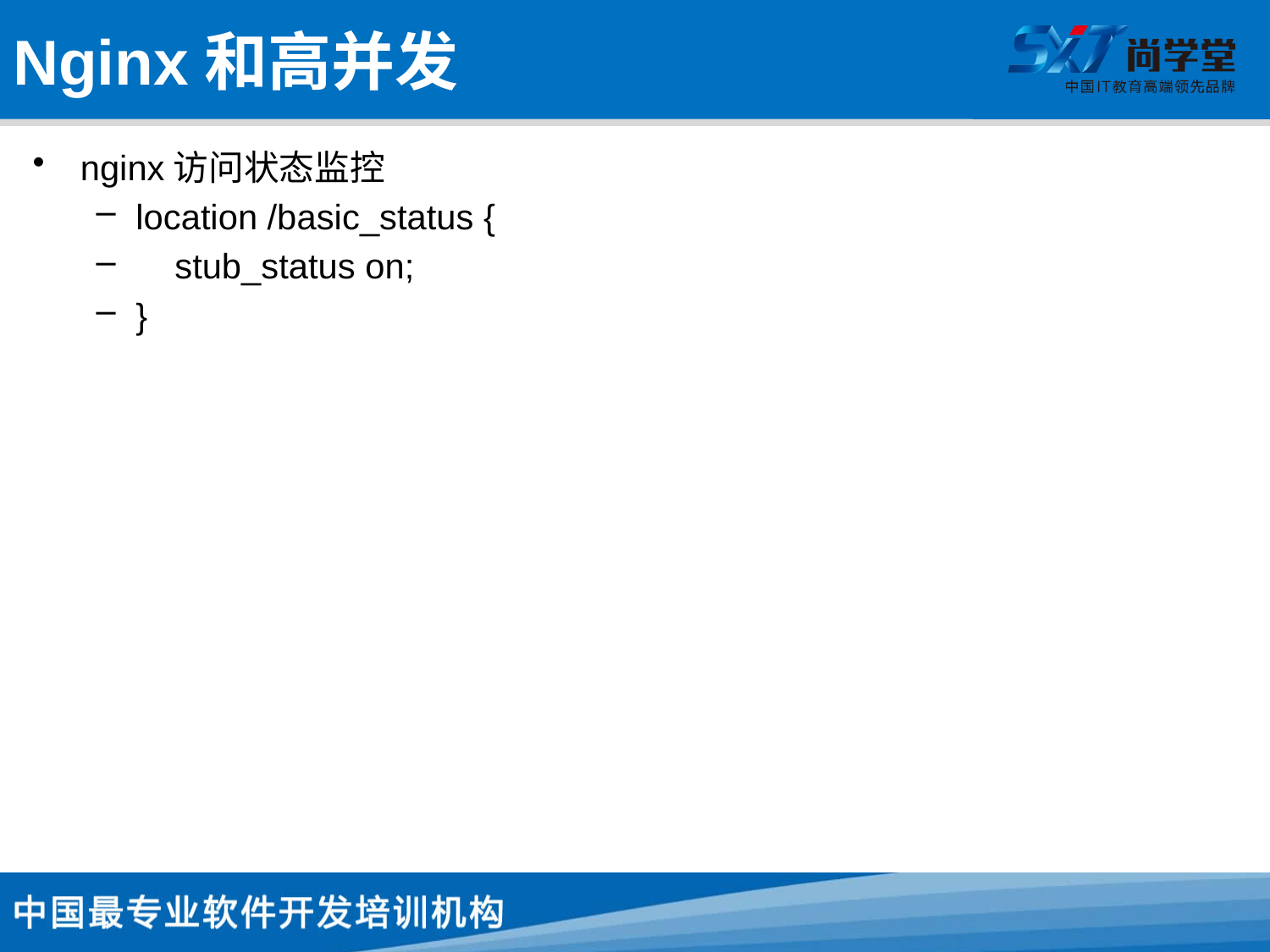

# Nginx和高并发
nginx访问状态监控
location /basic_status {
    stub_status on;
}